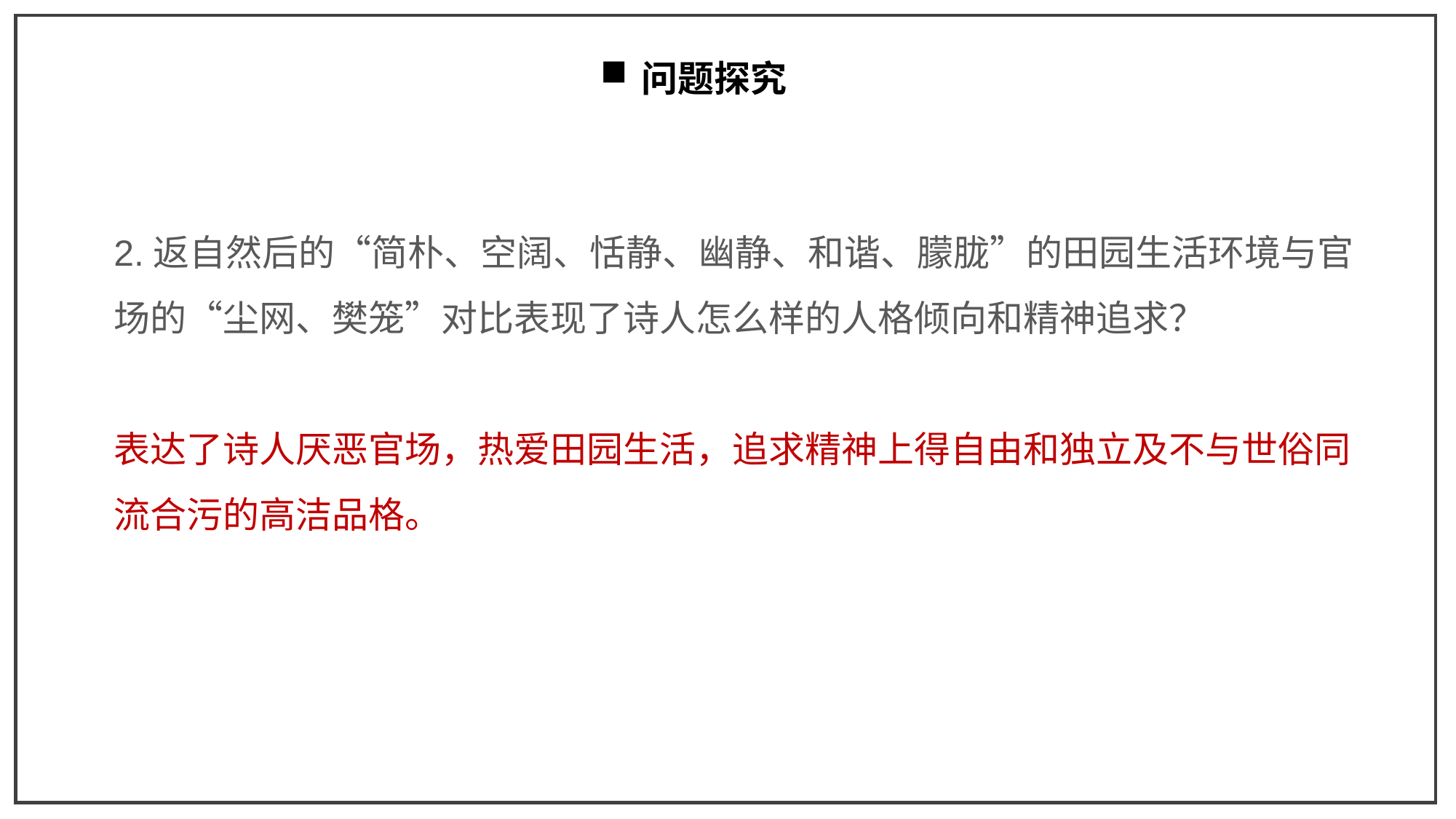

问题探究
2.返自然后的“简朴、空阔、恬静、幽静、和谐、朦胧”的田园生活环境与官场的“尘网、樊笼”对比表现了诗人怎么样的人格倾向和精神追求？

表达了诗人厌恶官场，热爱田园生活，追求精神上得自由和独立及不与世俗同流合污的高洁品格。